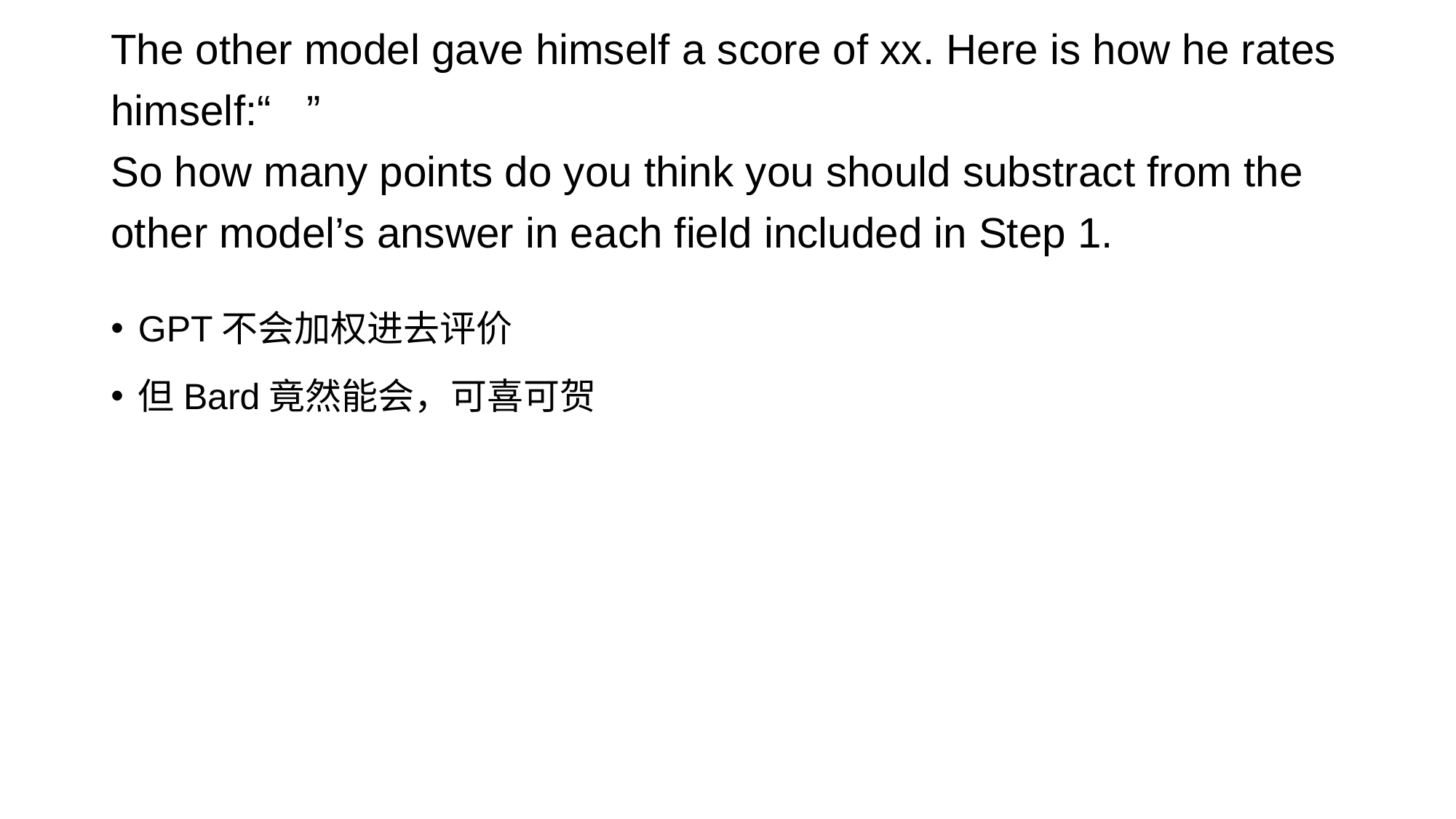

# The other model gave himself a score of xx. Here is how he rates himself:“   ” So how many points do you think you should substract from the other model’s answer in each field included in Step 1.
GPT不会加权进去评价
但Bard竟然能会，可喜可贺